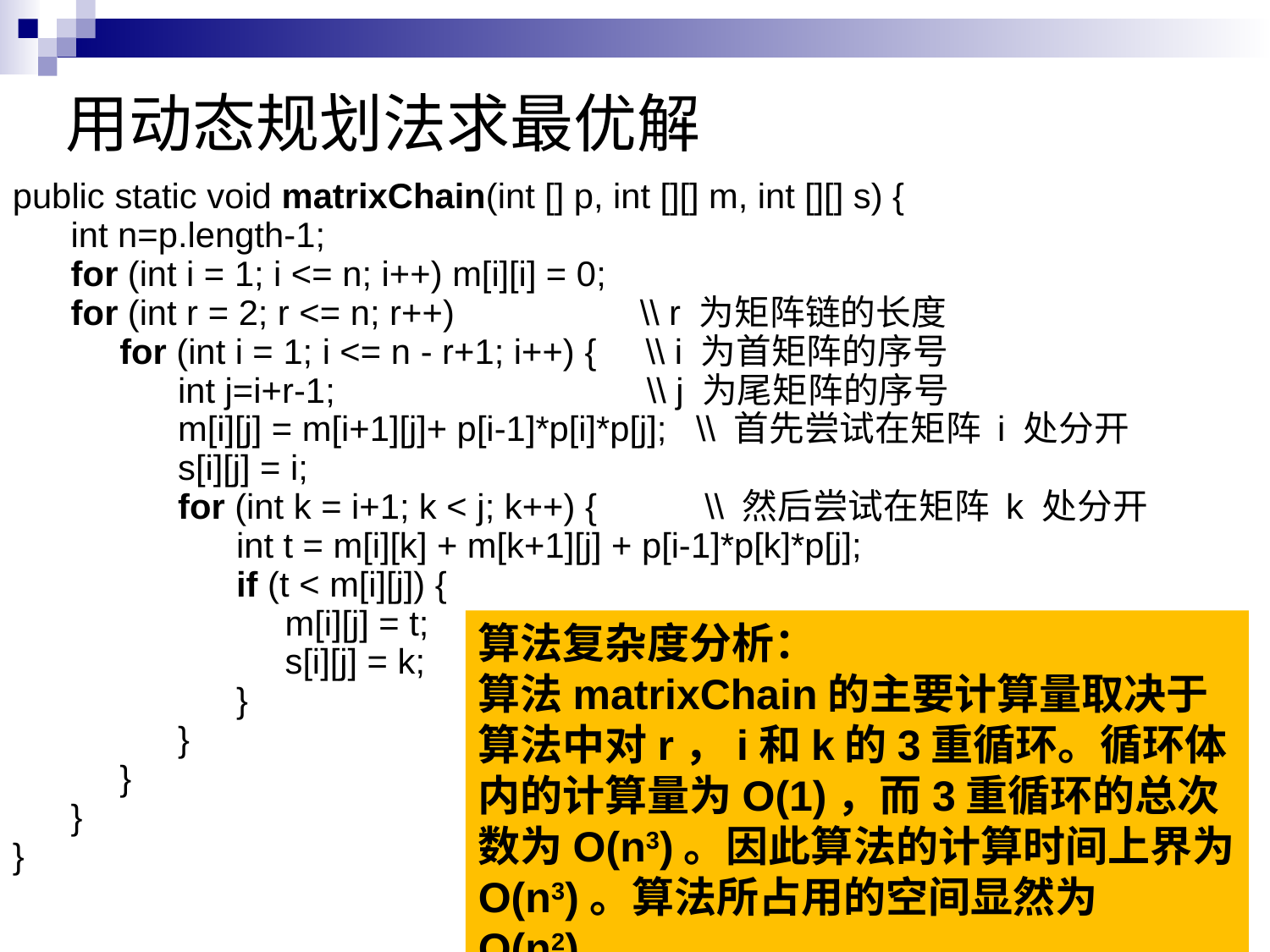

# 用动态规划法求最优解
public static void matrixChain(int [] p, int [][] m, int [][] s) {
      int n=p.length-1;
      for (int i = 1; i <= n; i++) m[i][i] = 0;
      for (int r = 2; r <= n; r++)                   \\ r 为矩阵链的长度
           for (int i = 1; i <= n - r+1; i++) {     \\ i 为首矩阵的序号
                 int j=i+r-1;                                \\ j 为尾矩阵的序号
                 m[i][j] = m[i+1][j]+ p[i-1]*p[i]*p[j];   \\ 首先尝试在矩阵 i 处分开
                 s[i][j] = i;
                 for (int k = i+1; k < j; k++) {           \\ 然后尝试在矩阵 k 处分开
                       int t = m[i][k] + m[k+1][j] + p[i-1]*p[k]*p[j];
                       if (t < m[i][j]) {
                            m[i][j] = t;
                            s[i][j] = k;
                       }
                 }
           }
      }
}

算法复杂度分析：
算法matrixChain的主要计算量取决于算法中对r，i和k的3重循环。循环体内的计算量为O(1)，而3重循环的总次数为O(n3)。因此算法的计算时间上界为O(n3)。算法所占用的空间显然为O(n2)。